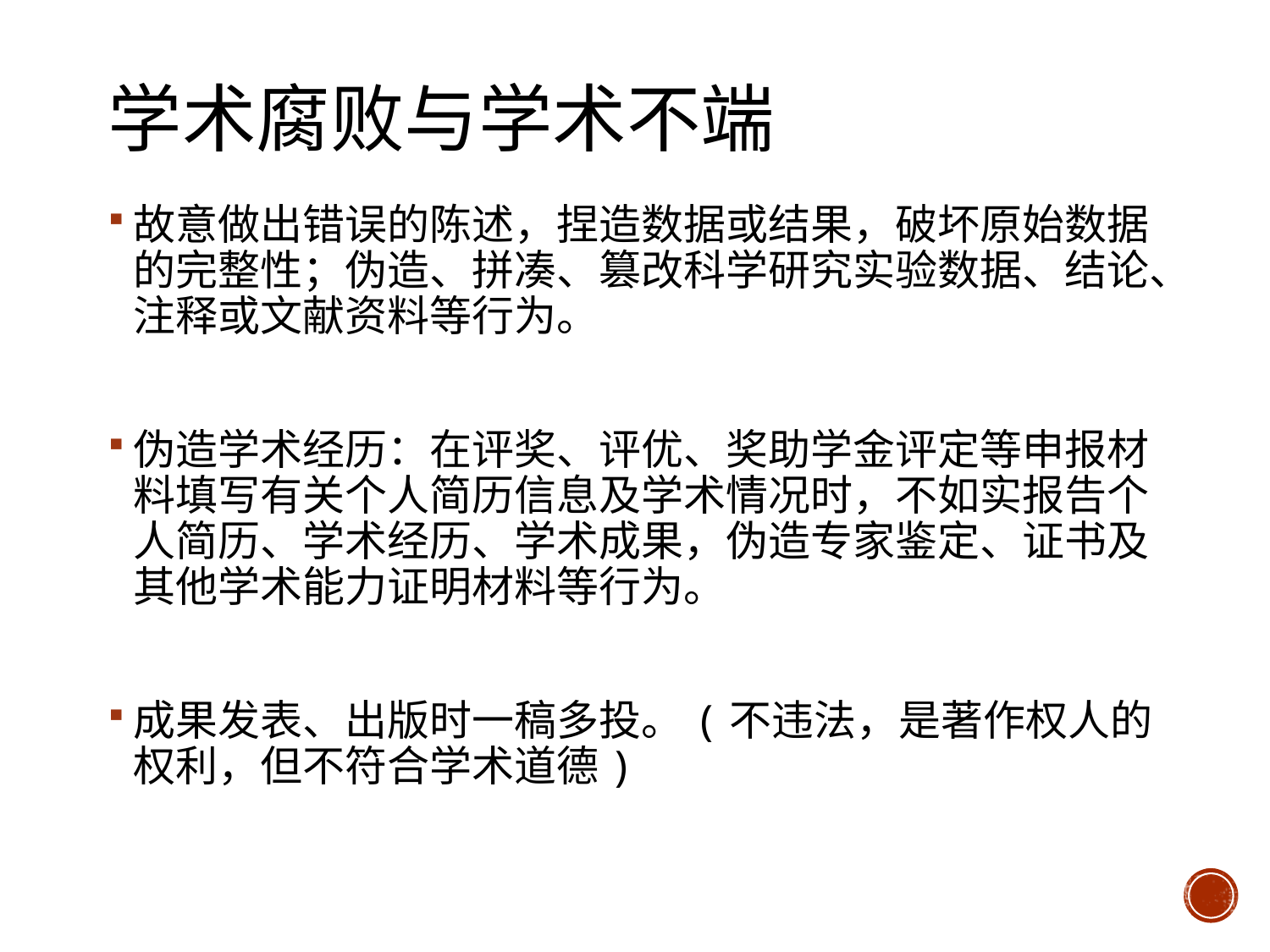

# 学术腐败与学术不端
故意做出错误的陈述，捏造数据或结果，破坏原始数据的完整性；伪造、拼凑、篡改科学研究实验数据、结论、注释或文献资料等行为。

伪造学术经历：在评奖、评优、奖助学金评定等申报材料填写有关个人简历信息及学术情况时，不如实报告个人简历、学术经历、学术成果，伪造专家鉴定、证书及其他学术能力证明材料等行为。

成果发表、出版时一稿多投。(不违法，是著作权人的权利，但不符合学术道德)